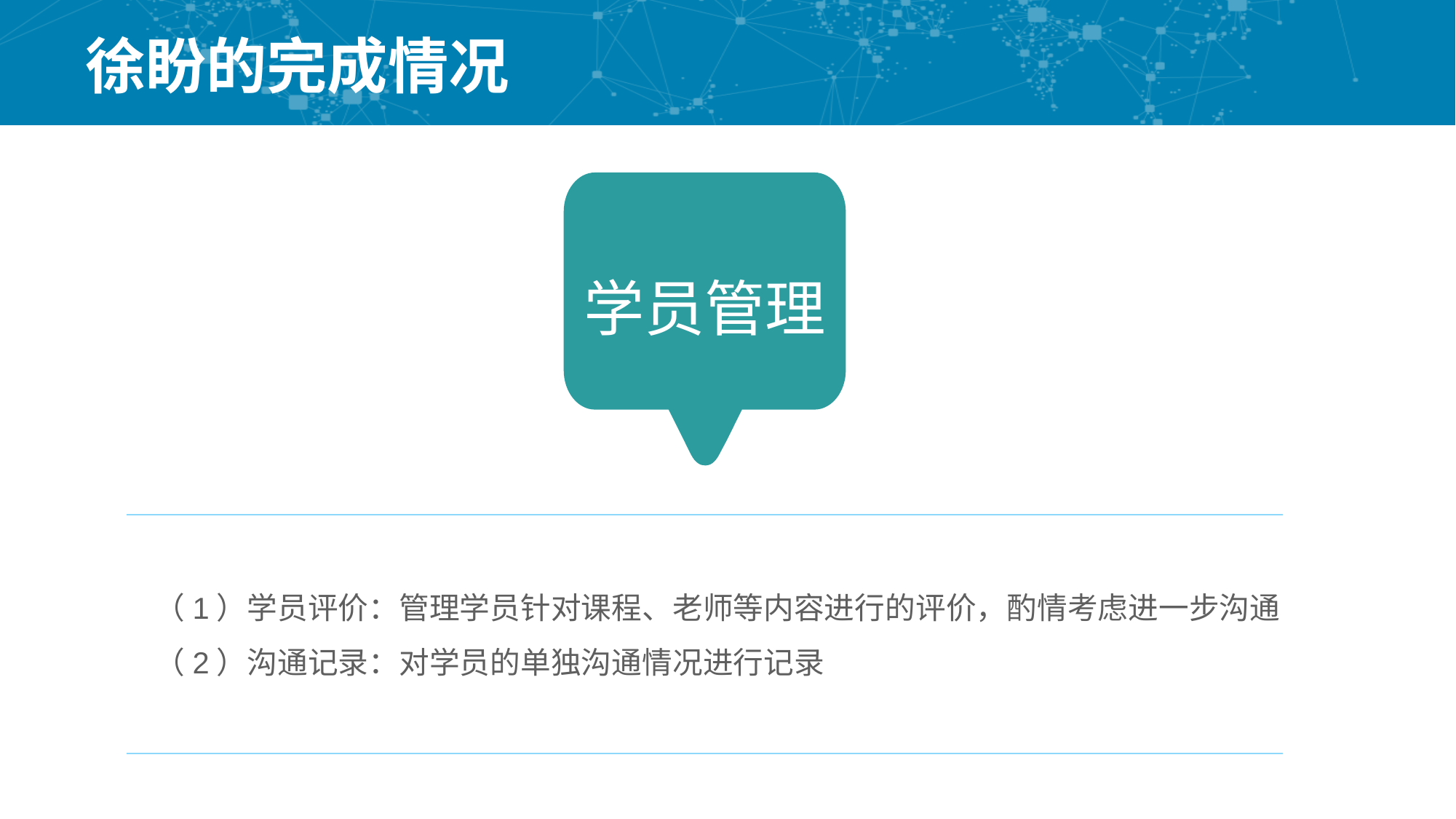

徐盼的完成情况
学员管理
（1）学员评价：管理学员针对课程、老师等内容进行的评价，酌情考虑进一步沟通
（2）沟通记录：对学员的单独沟通情况进行记录